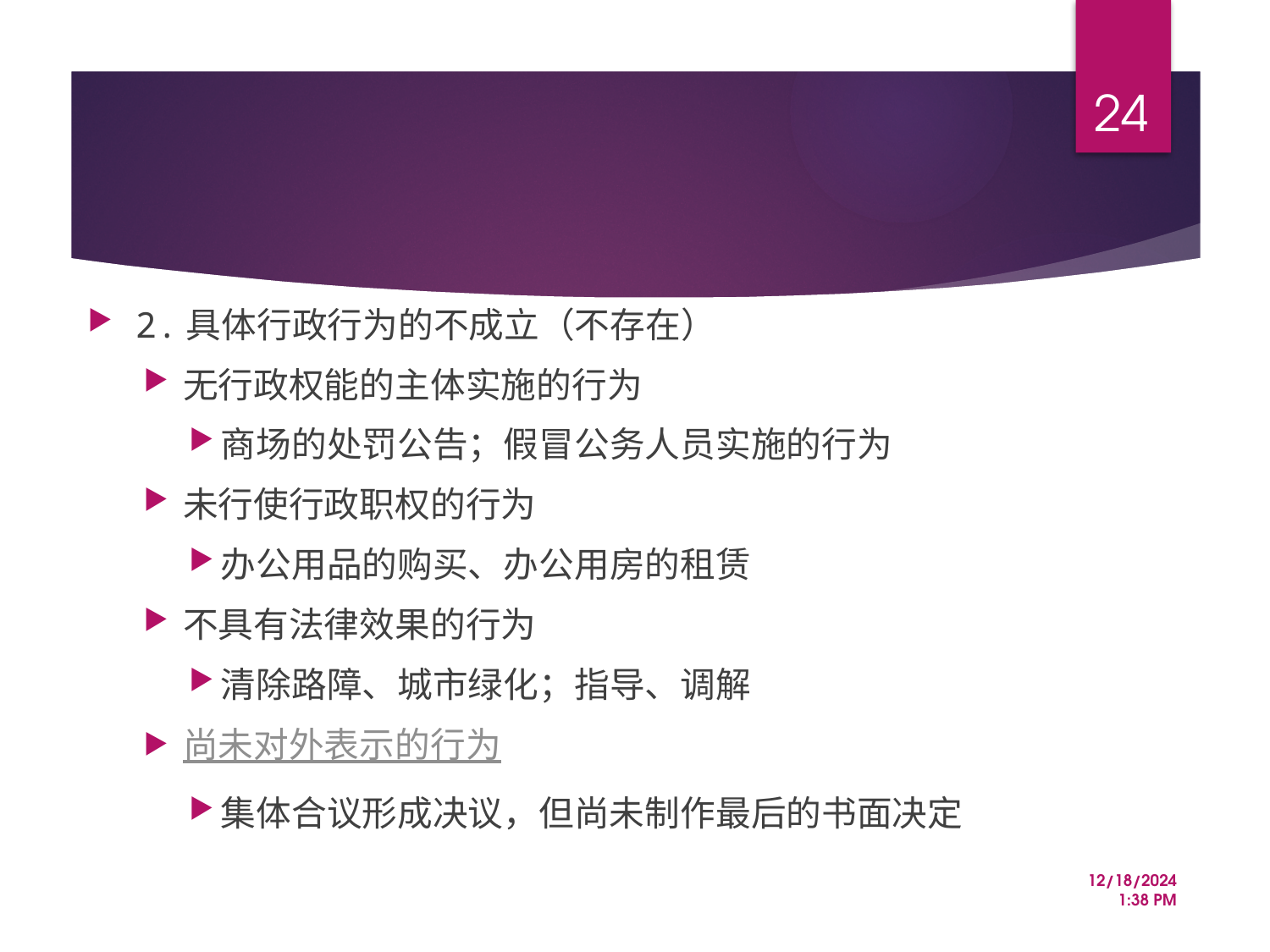

24
#
2.具体行政行为的不成立（不存在）
无行政权能的主体实施的行为
商场的处罚公告；假冒公务人员实施的行为
未行使行政职权的行为
办公用品的购买、办公用房的租赁
不具有法律效果的行为
清除路障、城市绿化；指导、调解
尚未对外表示的行为
集体合议形成决议，但尚未制作最后的书面决定

12/18/2024 1:38 PM